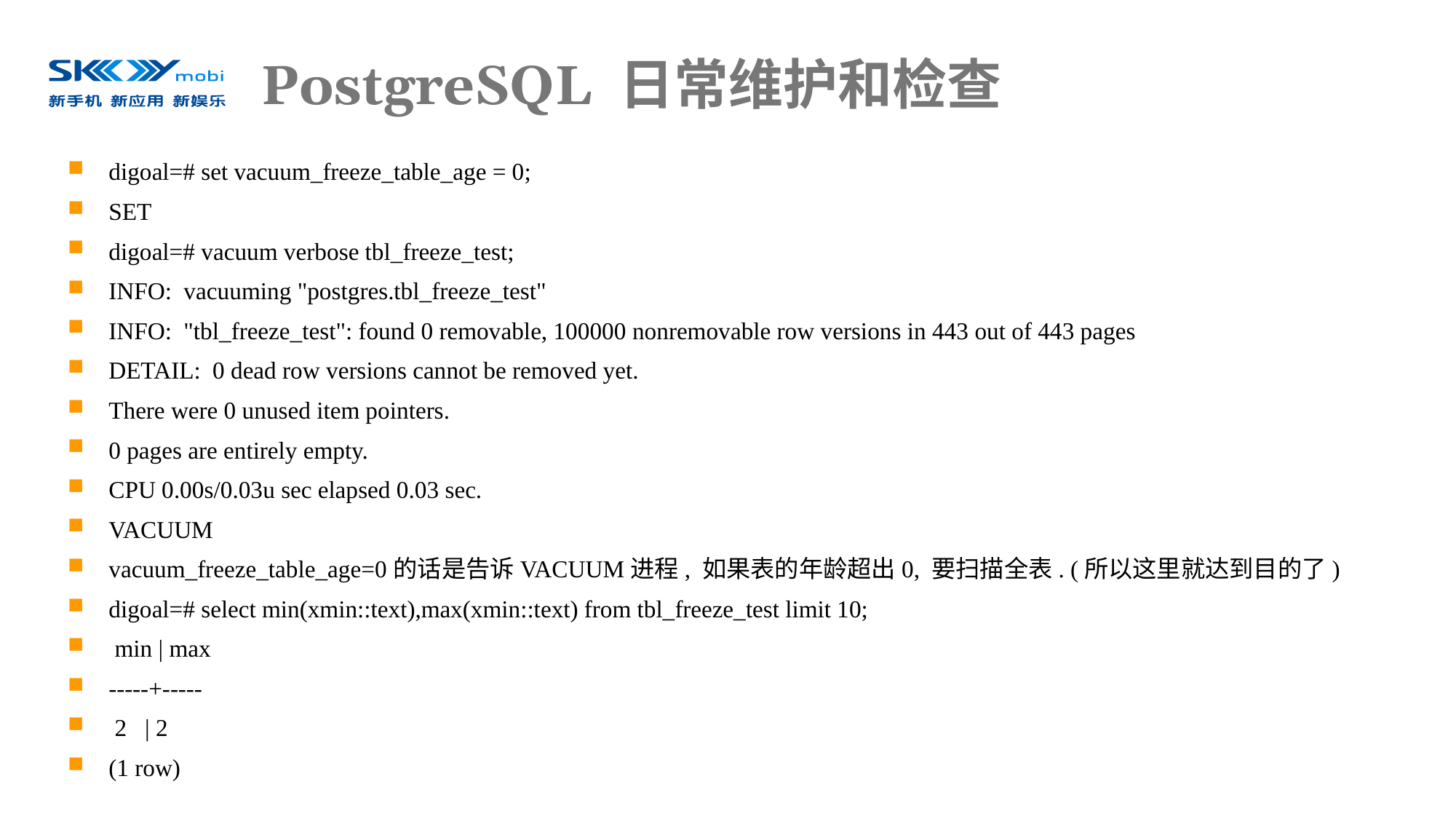

# PostgreSQL 日常维护和检查
digoal=# set vacuum_freeze_table_age = 0;
SET
digoal=# vacuum verbose tbl_freeze_test;
INFO:  vacuuming "postgres.tbl_freeze_test"
INFO:  "tbl_freeze_test": found 0 removable, 100000 nonremovable row versions in 443 out of 443 pages
DETAIL:  0 dead row versions cannot be removed yet.
There were 0 unused item pointers.
0 pages are entirely empty.
CPU 0.00s/0.03u sec elapsed 0.03 sec.
VACUUM
vacuum_freeze_table_age=0的话是告诉VACUUM进程, 如果表的年龄超出0, 要扫描全表. (所以这里就达到目的了)
digoal=# select min(xmin::text),max(xmin::text) from tbl_freeze_test limit 10;
 min | max
-----+-----
 2   | 2
(1 row)